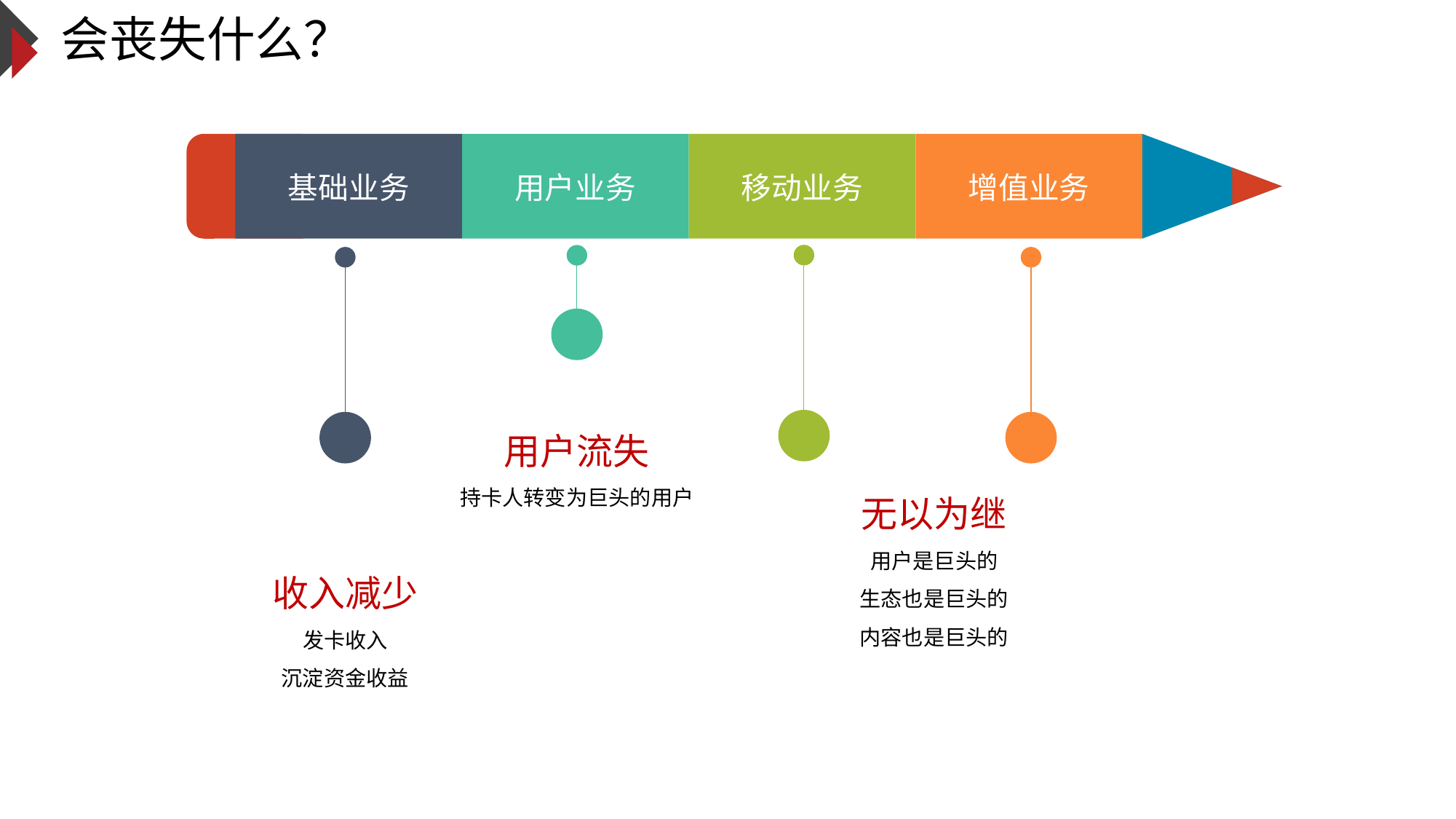

# 会丧失什么？

基础业务
用户业务
移动业务
增值业务

用户流失
持卡人转变为巨头的用户
无以为继
用户是巨头的
生态也是巨头的
内容也是巨头的
收入减少
发卡收入
沉淀资金收益